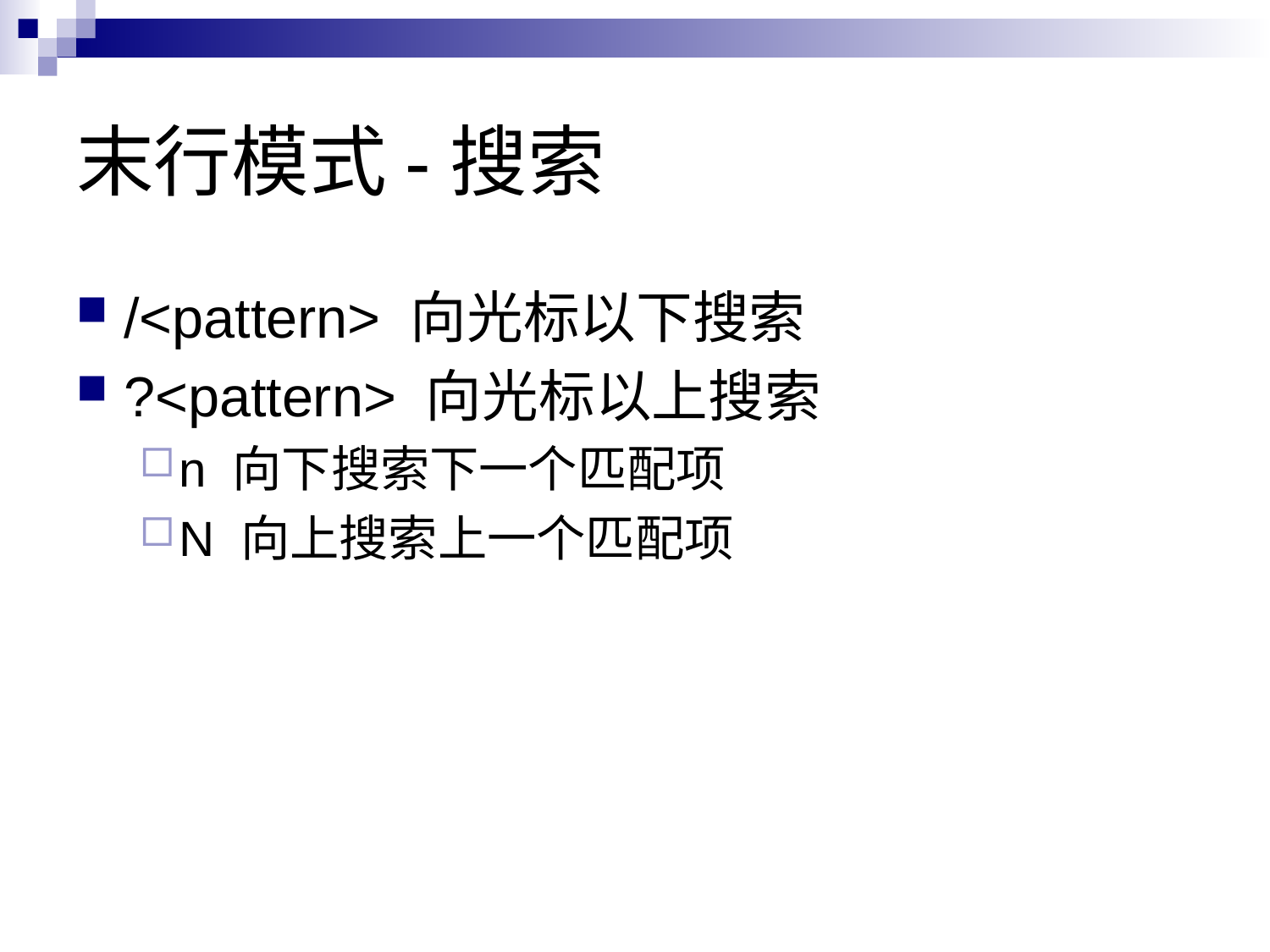

# 末行模式-搜索
/<pattern> 向光标以下搜索
?<pattern> 向光标以上搜索
n 向下搜索下一个匹配项
N 向上搜索上一个匹配项